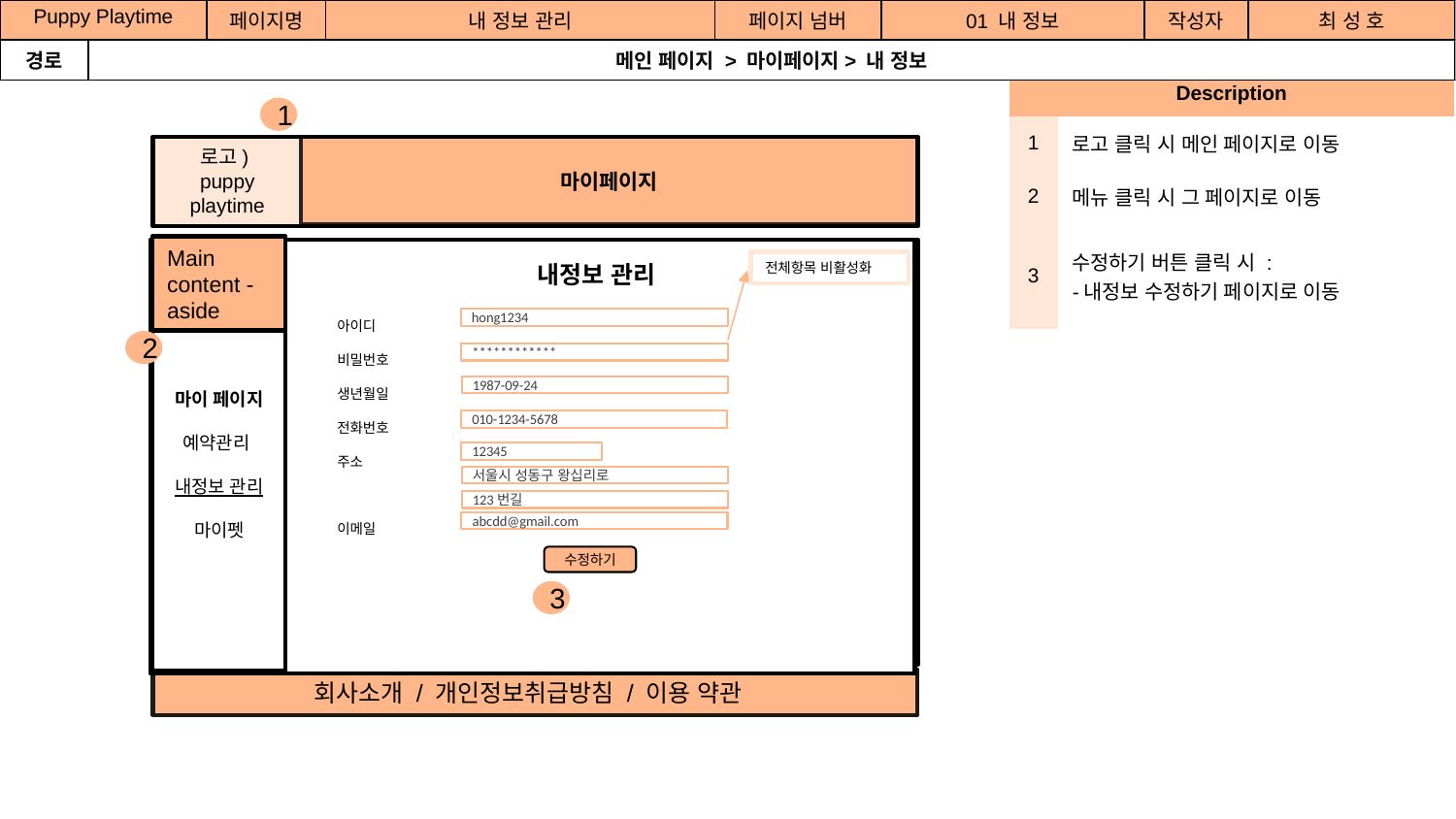

| Puppy Playtime |  | 페이지명 | 내 정보 관리 | 페이지 넘버 | 01 내 정보 | 작성자 | 최 성 호 |
| --- | --- | --- | --- | --- | --- | --- | --- |
| 경로 | 메인 페이지 > 마이페이지> 내 정보 |  |  |  |  |  |  |
공간(오피스) 대여 시스템
| Description |  |
| --- | --- |
| 1 | 로고 클릭 시 메인 페이지로 이동 |
| 2 | 메뉴 클릭 시 그 페이지로 이동 |
| 3 | 수정하기 버튼 클릭 시 : -내정보 수정하기 페이지로 이동 |
1
마이페이지
로고)
puppy
playtime
회사소개 / 개인정보취급방침 / 이용 약관

마이 페이지
예약관리
내정보 관리
마이펫
Main content -aside

<main-content>
사용가이드
전체항목 비활성화
내정보 관리
아이디
비밀번호
생년월일
전화번호
주소

이메일
hong1234
************
010-1234-5678
12345
2
1987-09-24
서울시 성동구 왕십리로
123번길
abcdd@gmail.com
수정하기
3